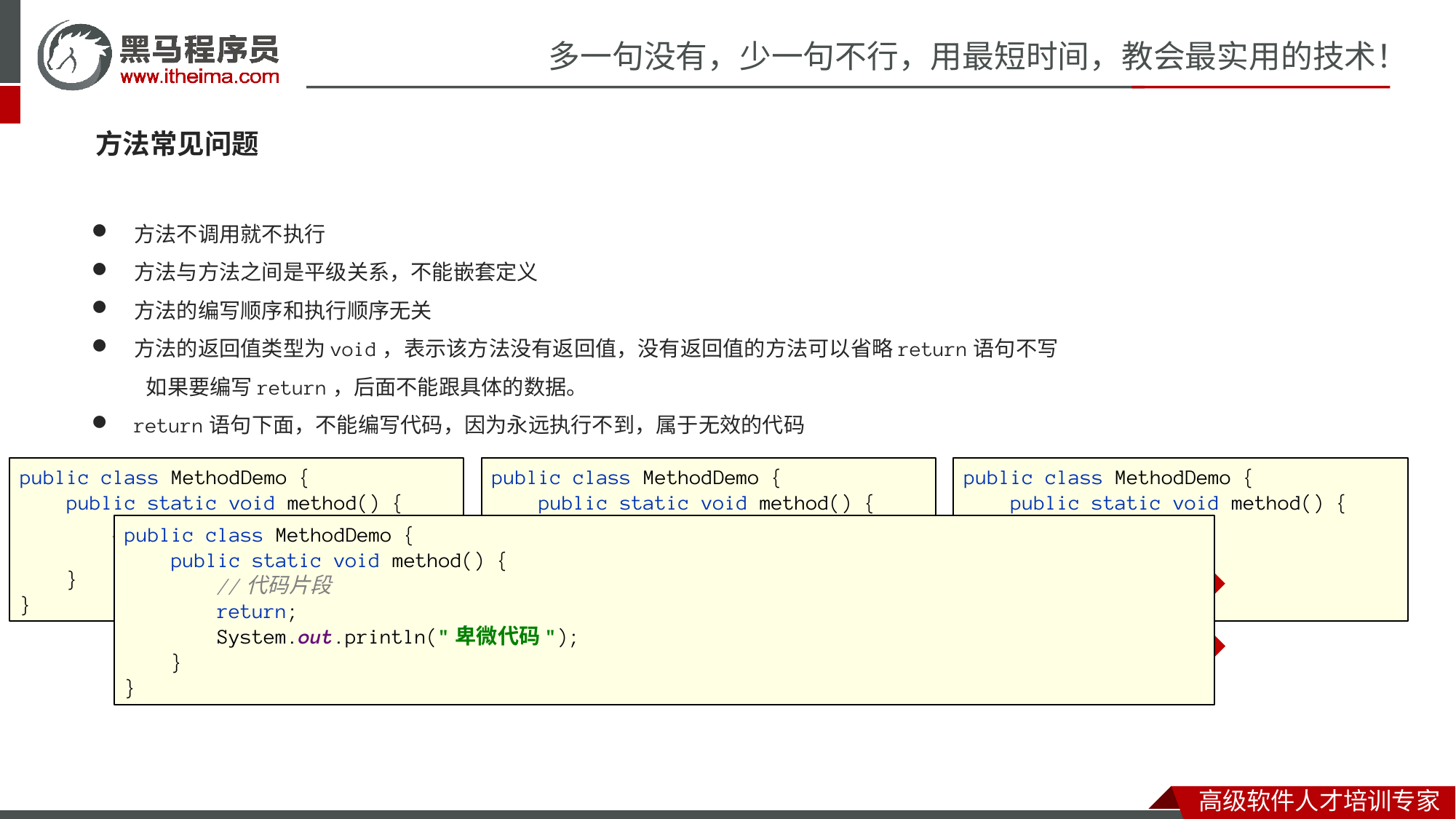

#
方法常见问题
方法不调用就不执行
方法与方法之间是平级关系，不能嵌套定义
方法的编写顺序和执行顺序无关
方法的返回值类型为void，表示该方法没有返回值，没有返回值的方法可以省略return语句不写
如果要编写return，后面不能跟具体的数据。
return语句下面，不能编写代码，因为永远执行不到，属于无效的代码
public class MethodDemo {
    public static void method() {
        //代码片段
    }
}
public class MethodDemo {
    public static void method() {
        //代码片段
	return;
    }
}
public class MethodDemo {
    public static void method() {
        //代码片段
	return 100;
    }
}
public class MethodDemo {
    public static void method() {
        //代码片段
	return;
	System.out.println("卑微代码");
    }
}